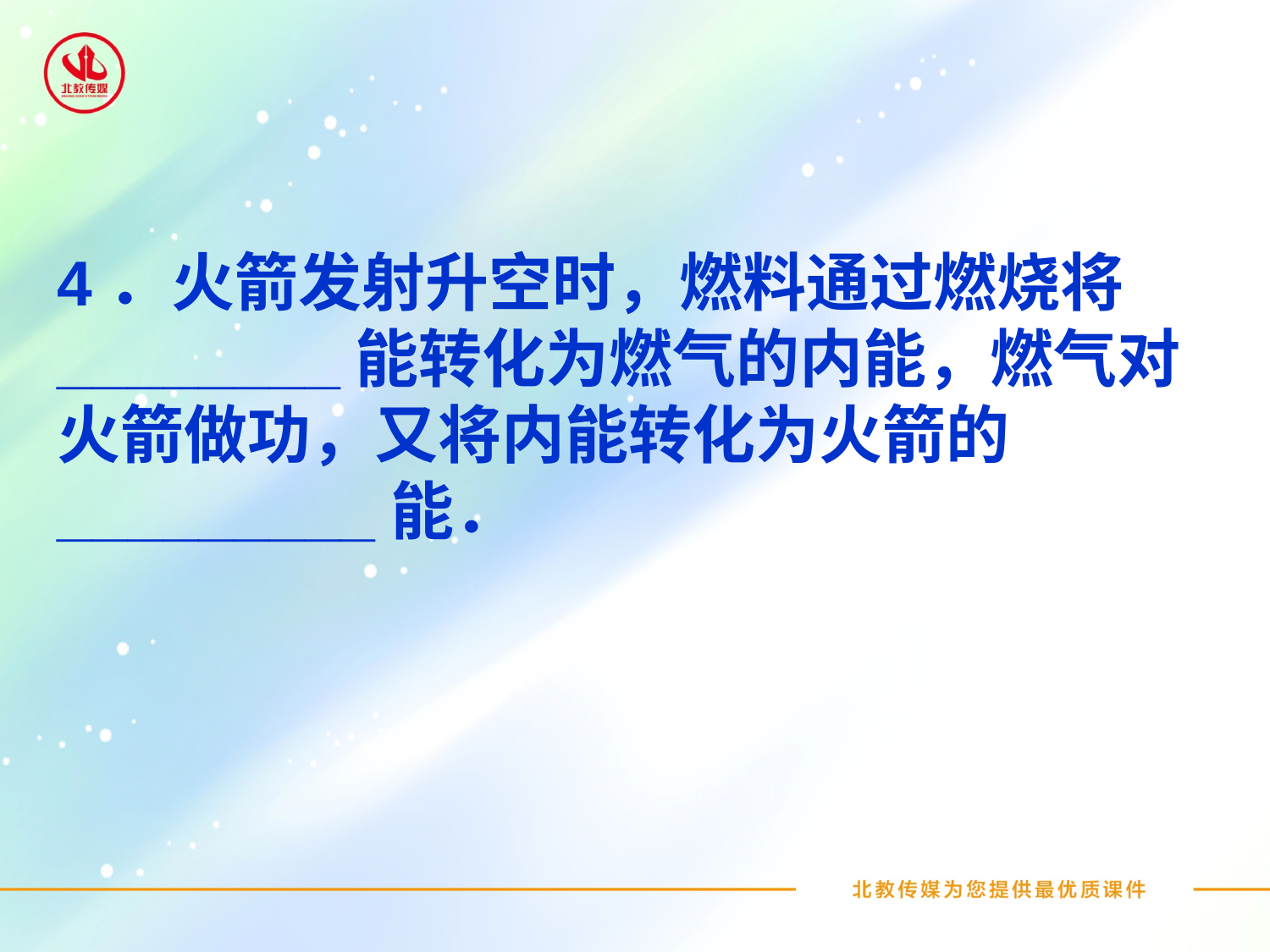

4．火箭发射升空时，燃料通过燃烧将________能转化为燃气的内能，燃气对火箭做功，又将内能转化为火箭的_________能．